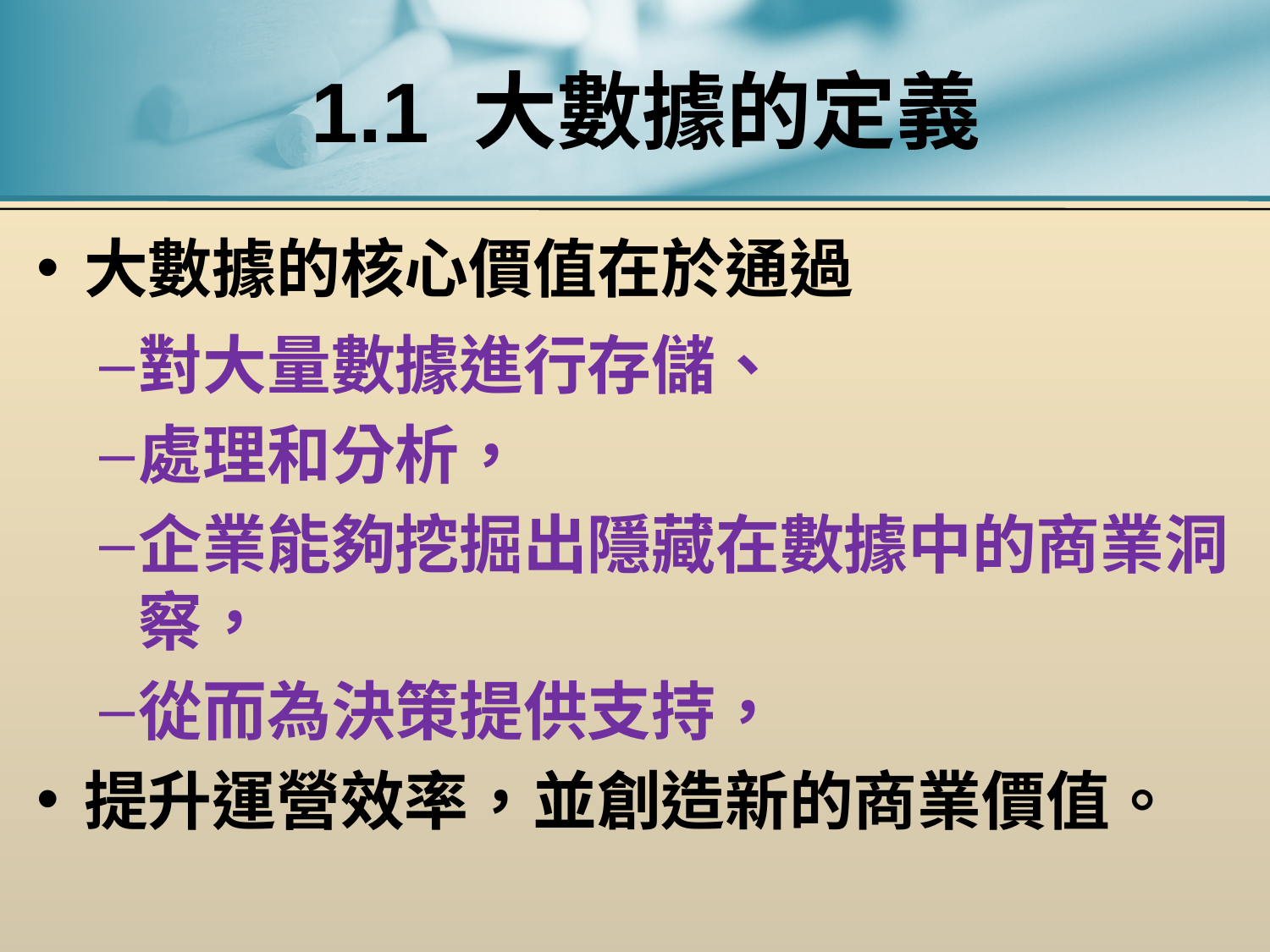

# 1.1 大數據的定義
大數據的核心價值在於通過
對大量數據進行存儲、
處理和分析，
企業能夠挖掘出隱藏在數據中的商業洞察，
從而為決策提供支持，
提升運營效率，並創造新的商業價值。